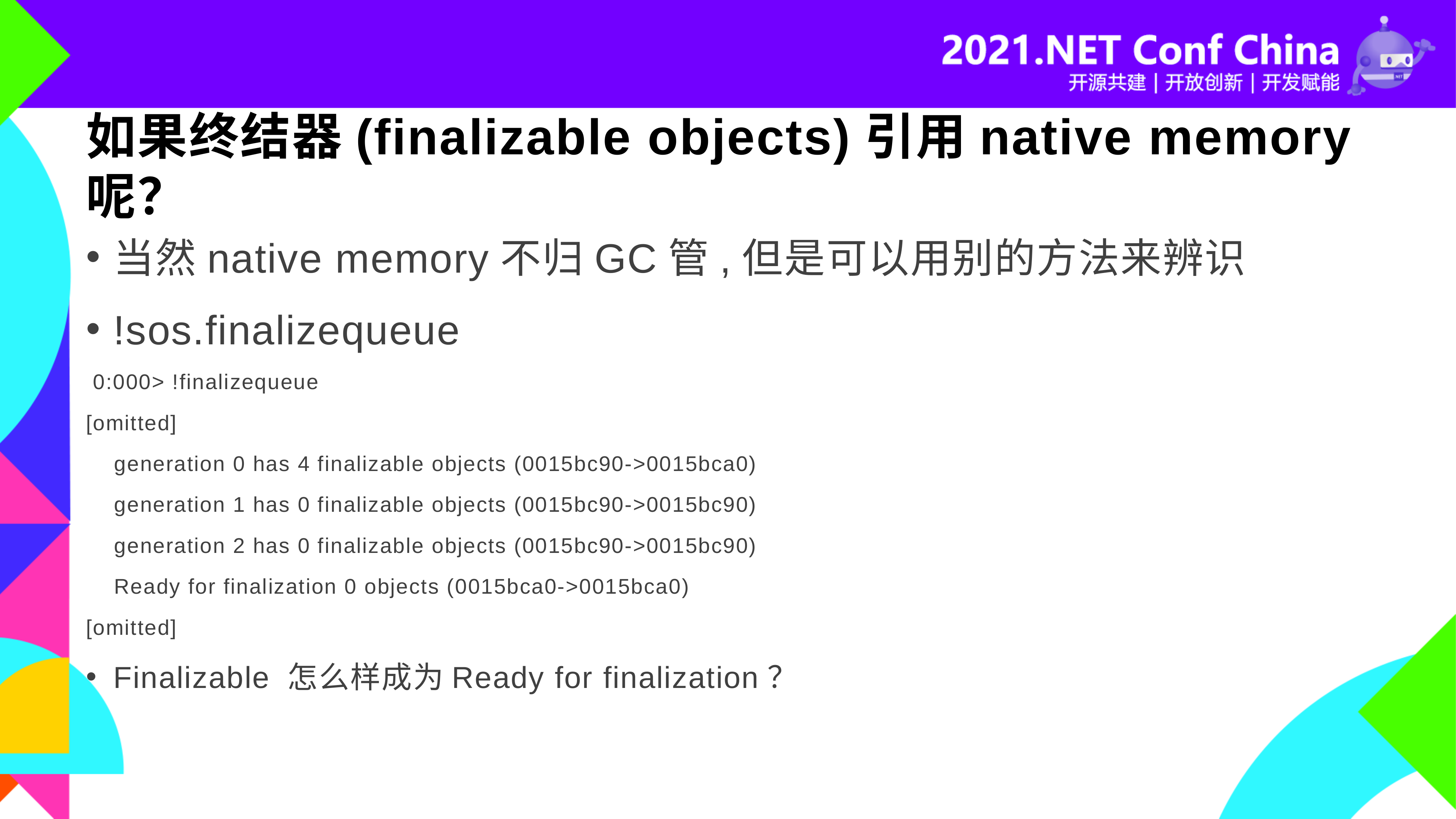

# 如果终结器(finalizable objects)引用native memory呢？
当然native memory不归GC管,但是可以用别的方法来辨识
!sos.finalizequeue
 0:000> !finalizequeue
[omitted]
    generation 0 has 4 finalizable objects (0015bc90->0015bca0)
    generation 1 has 0 finalizable objects (0015bc90->0015bc90)
    generation 2 has 0 finalizable objects (0015bc90->0015bc90)
    Ready for finalization 0 objects (0015bca0->0015bca0)
[omitted]
Finalizable 怎么样成为Ready for finalization？